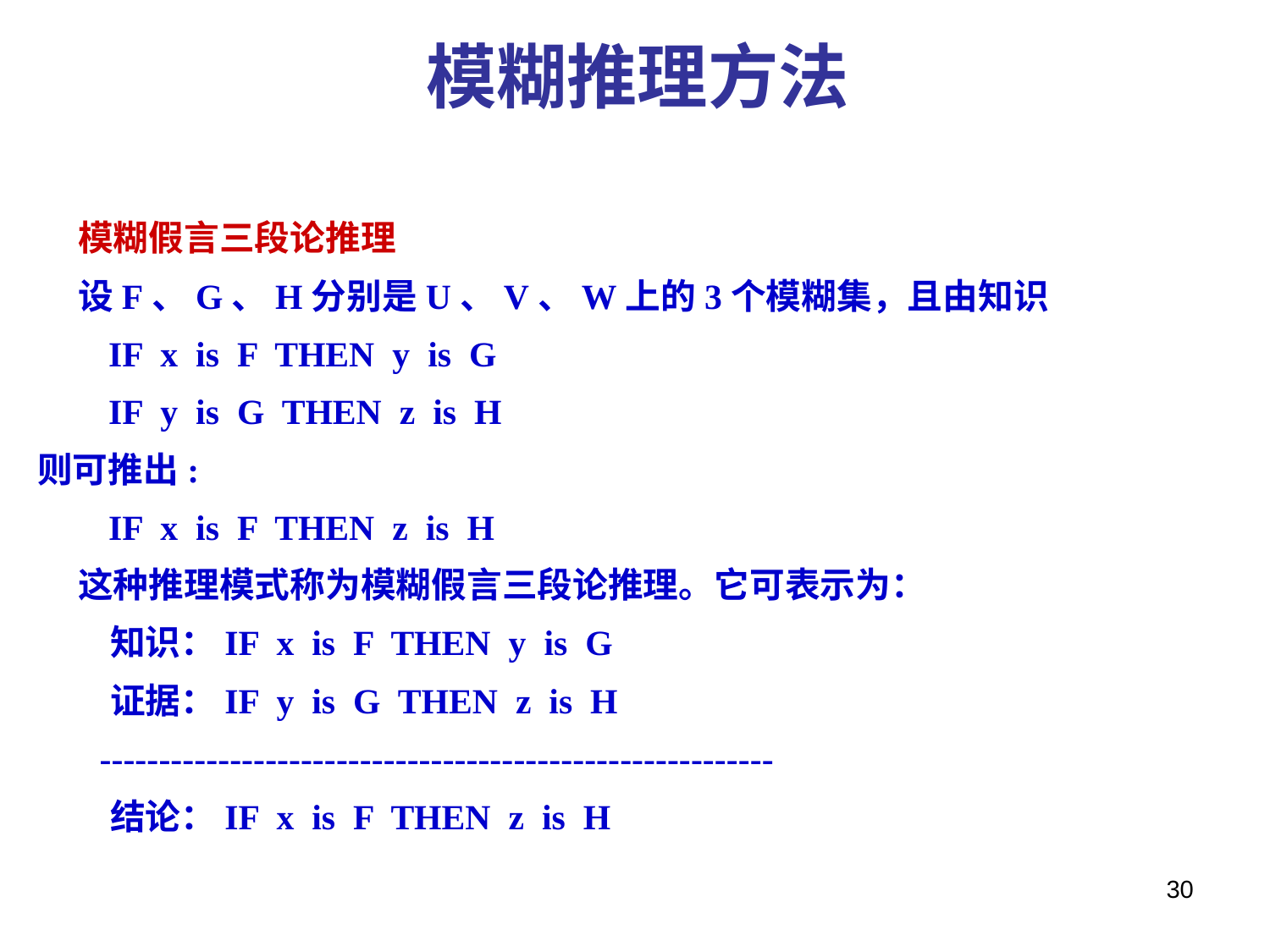

模糊推理方法
    模糊假言三段论推理
    设F、G、H分别是U、V、W上的3个模糊集，且由知识
        IF  x  is  F  THEN  y  is  G
        IF  y  is  G  THEN  z  is  H
则可推出:
        IF  x  is  F  THEN  z  is  H
    这种推理模式称为模糊假言三段论推理。它可表示为：
        知识：IF  x  is  F  THEN  y  is  G
        证据：IF  y  is  G  THEN  z  is  H
       ---------------------------------------------------------
        结论：IF  x  is  F  THEN  z  is  H
30